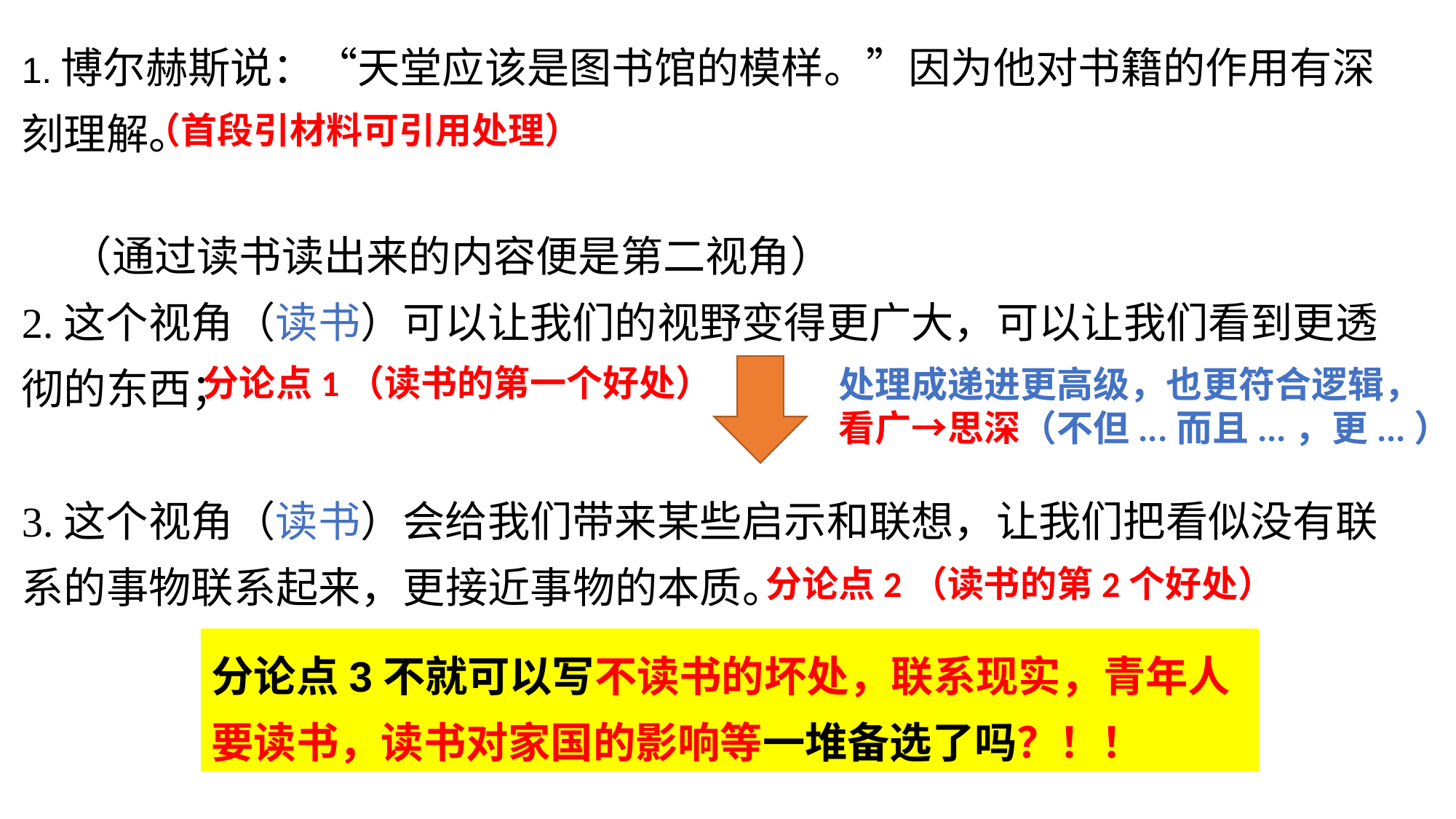

1.博尔赫斯说：“天堂应该是图书馆的模样。”因为他对书籍的作用有深刻理解。

    （通过读书读出来的内容便是第二视角）
2.这个视角（读书）可以让我们的视野变得更广大，可以让我们看到更透彻的东西；

3.这个视角（读书）会给我们带来某些启示和联想，让我们把看似没有联系的事物联系起来，更接近事物的本质。

（首段引材料可引用处理）
分论点1（读书的第一个好处）

处理成递进更高级，也更符合逻辑，
看广→思深（不但...而且...，更...）
分论点2（读书的第2个好处）
分论点3不就可以写不读书的坏处，联系现实，青年人要读书，读书对家国的影响等一堆备选了吗？！！